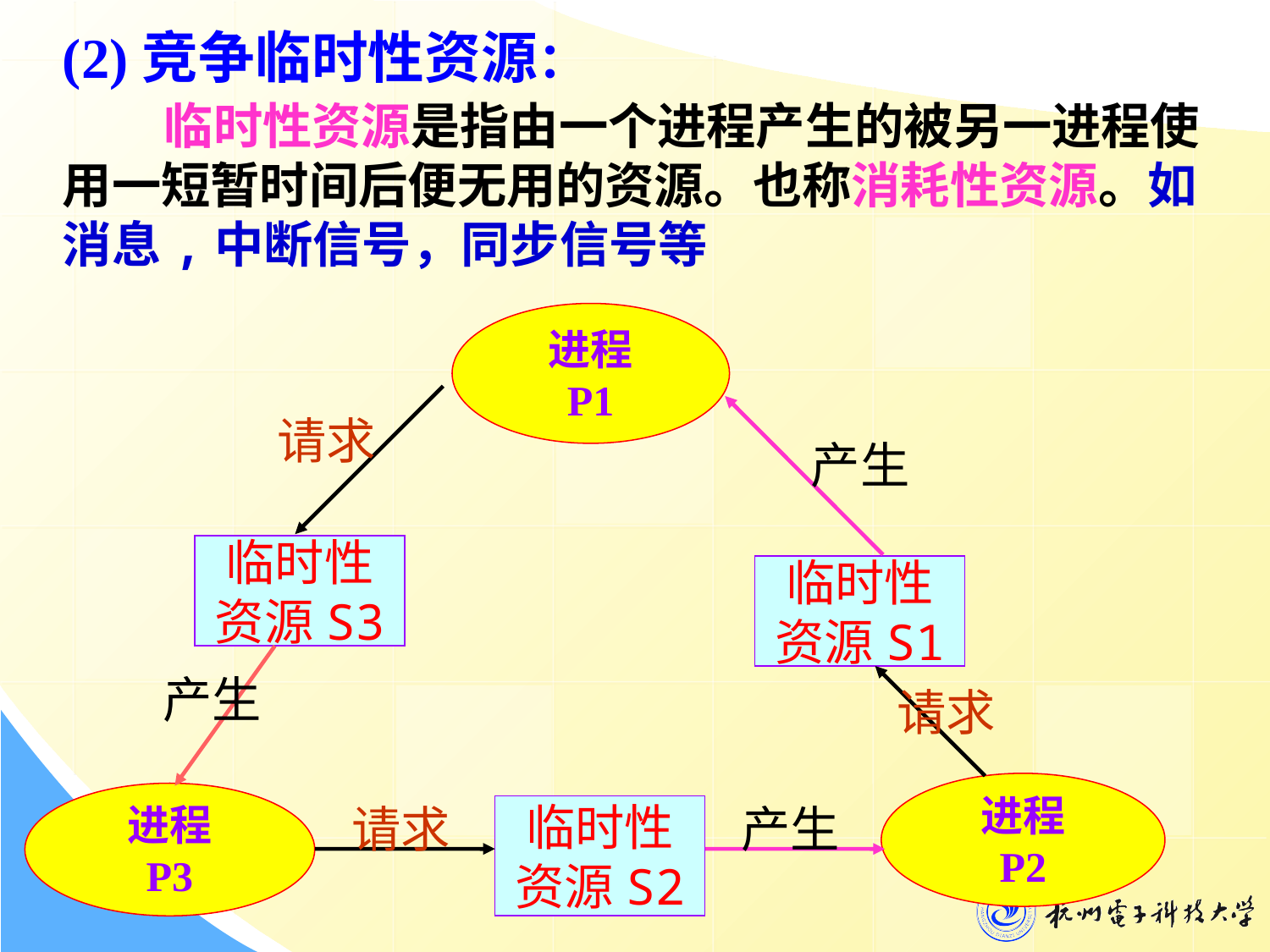

(2)竞争临时性资源：
        临时性资源是指由一个进程产生的被另一进程使用一短暂时间后便无用的资源。也称消耗性资源。如消息,中断信号，同步信号等
进程
P1
进程
P2
进程
P3

请求

产生
临时性
资源S3
临时性
资源S1
临时性
资源S2

产生

请求
请求

产生